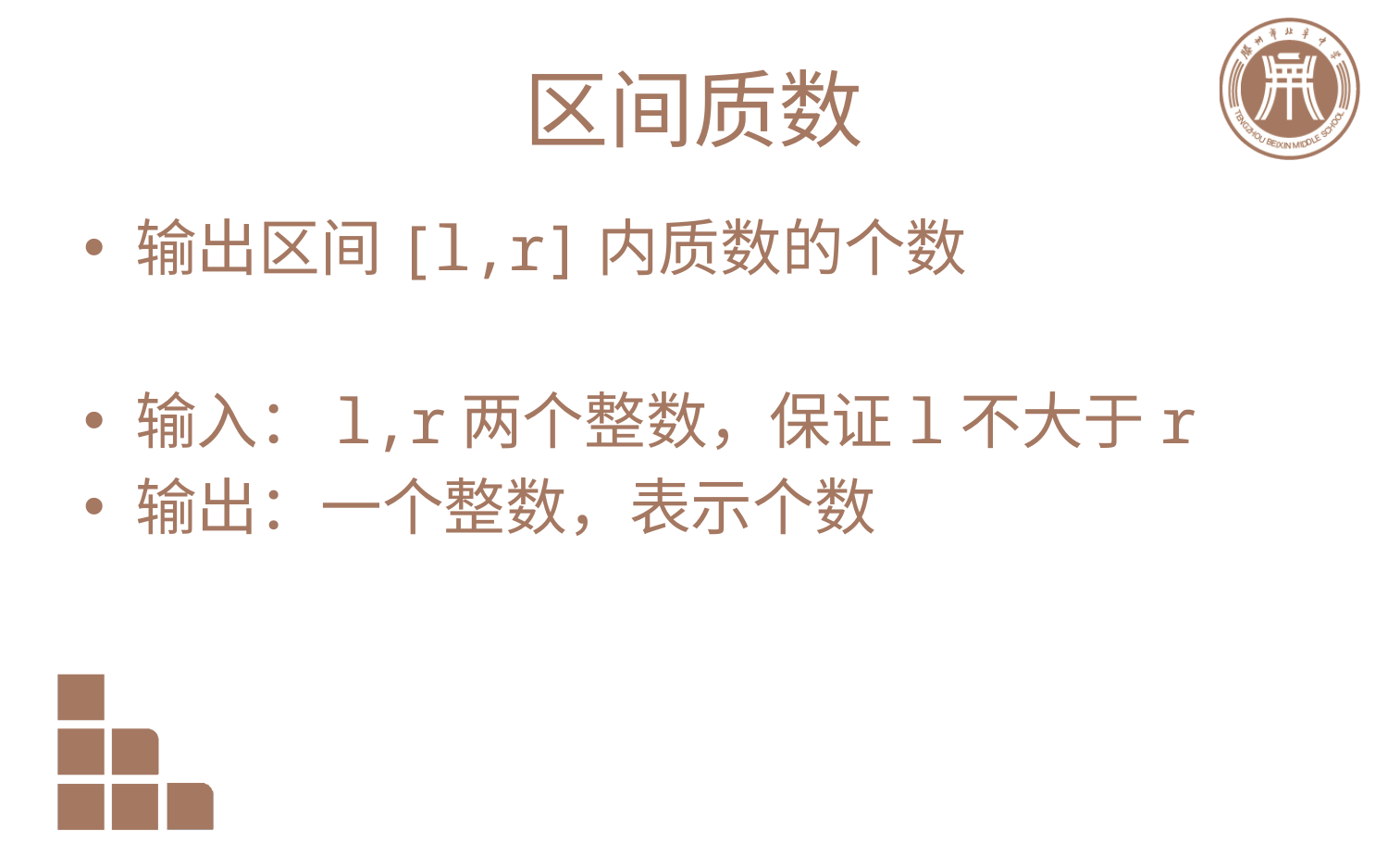

# 区间质数
输出区间[l,r]内质数的个数

输入：l,r两个整数，保证l不大于r
输出：一个整数，表示个数